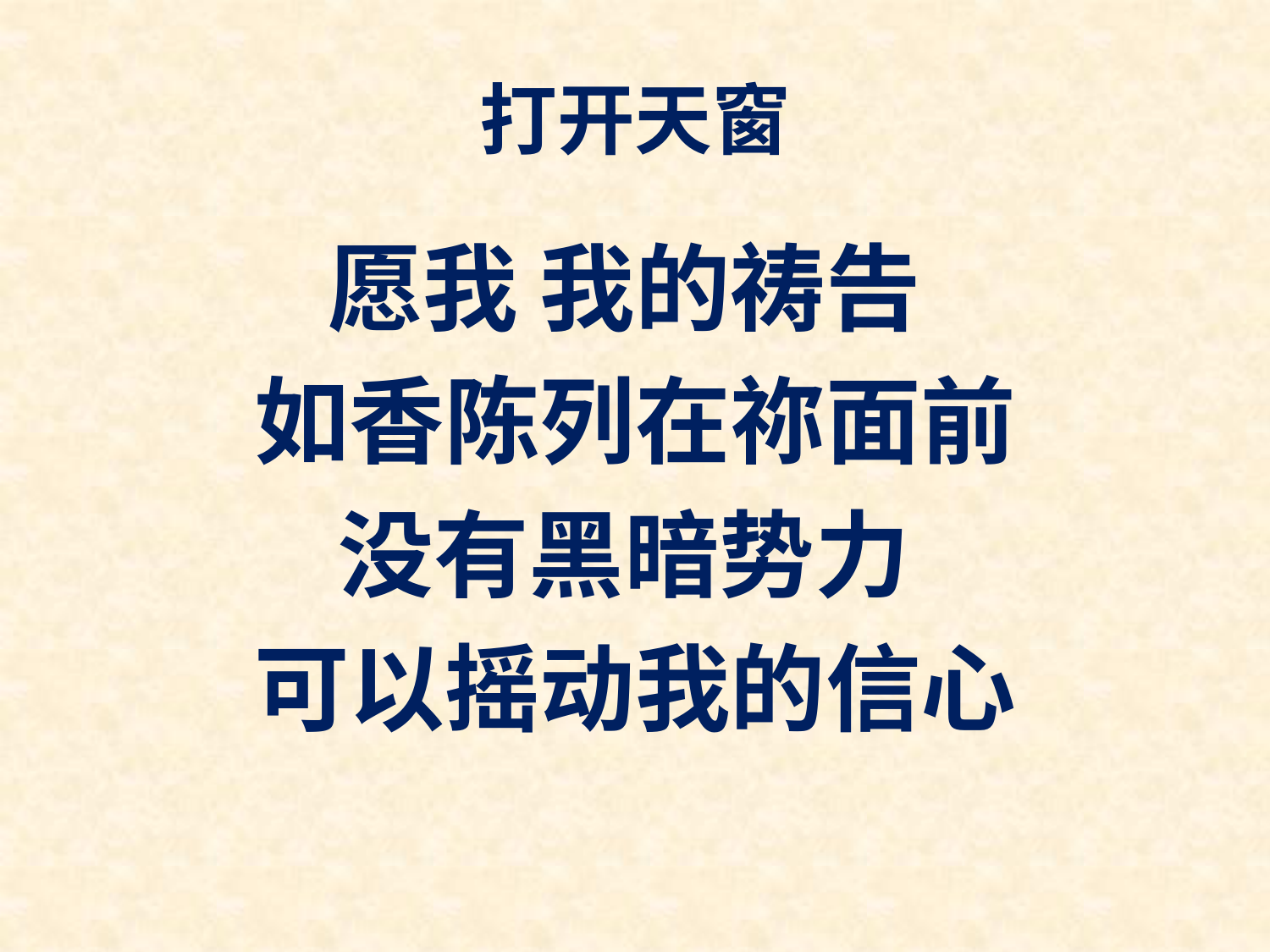

# 打开天窗
愿我 我的祷告
如香陈列在祢面前
没有黑暗势力
可以摇动我的信心